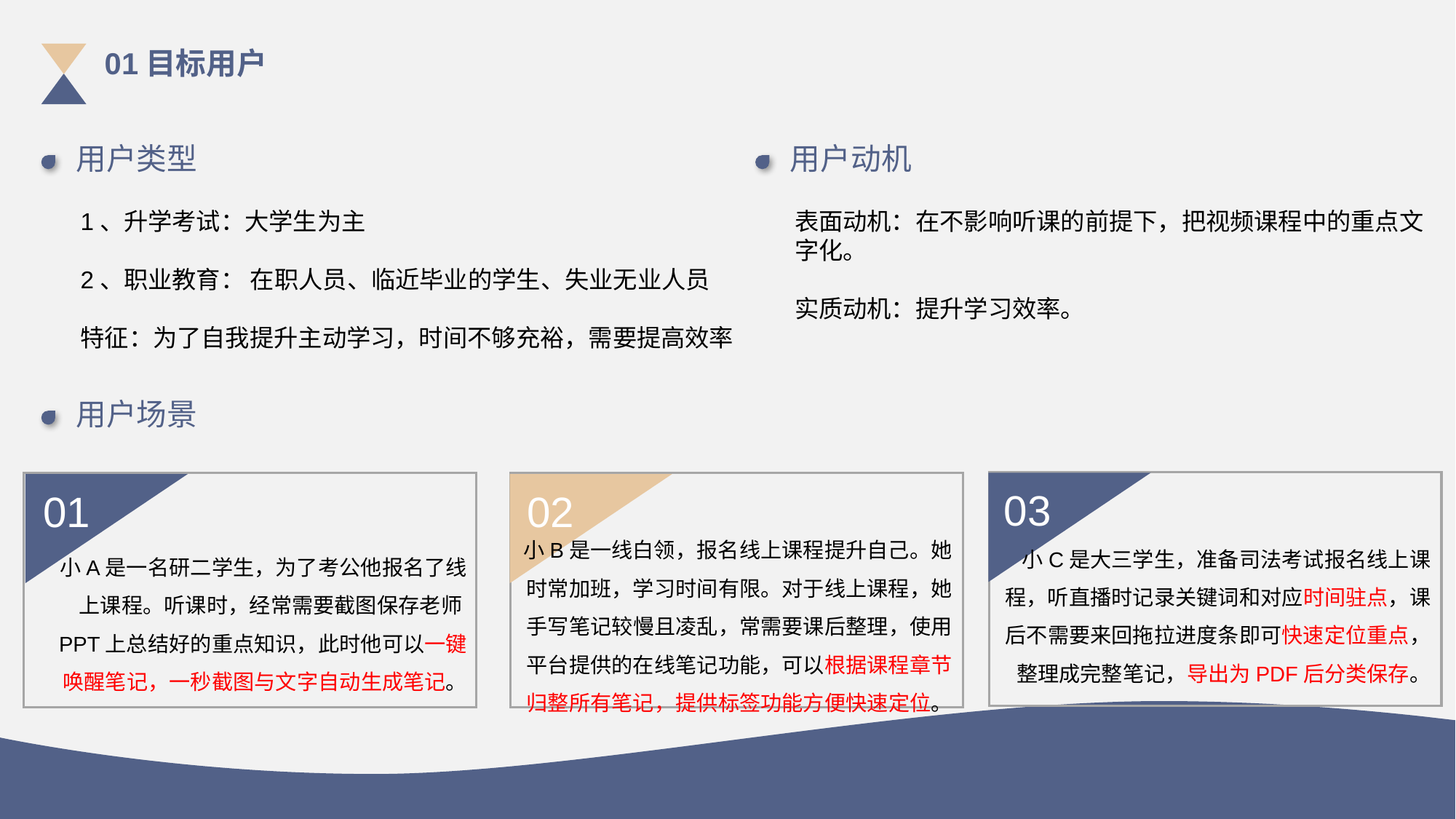

01目标用户

用户类型

1、升学考试：大学生为主

2、职业教育： 在职人员、临近毕业的学生、失业无业人员

特征：为了自我提升主动学习，时间不够充裕，需要提高效率

用户动机

表面动机：在不影响听课的前提下，把视频课程中的重点文字化。

实质动机：提升学习效率。

用户场景

03
小C是大三学生，准备司法考试报名线上课程，听直播时记录关键词和对应时间驻点，课后不需要来回拖拉进度条即可快速定位重点，整理成完整笔记，导出为PDF后分类保存。

01
小A是一名研二学生，为了考公他报名了线上课程。听课时，经常需要截图保存老师PPT上总结好的重点知识，此时他可以一键唤醒笔记，一秒截图与文字自动生成笔记。

02
小B是一线白领，报名线上课程提升自己。她时常加班，学习时间有限。对于线上课程，她手写笔记较慢且凌乱，常需要课后整理，使用平台提供的在线笔记功能，可以根据课程章节归整所有笔记，提供标签功能方便快速定位。